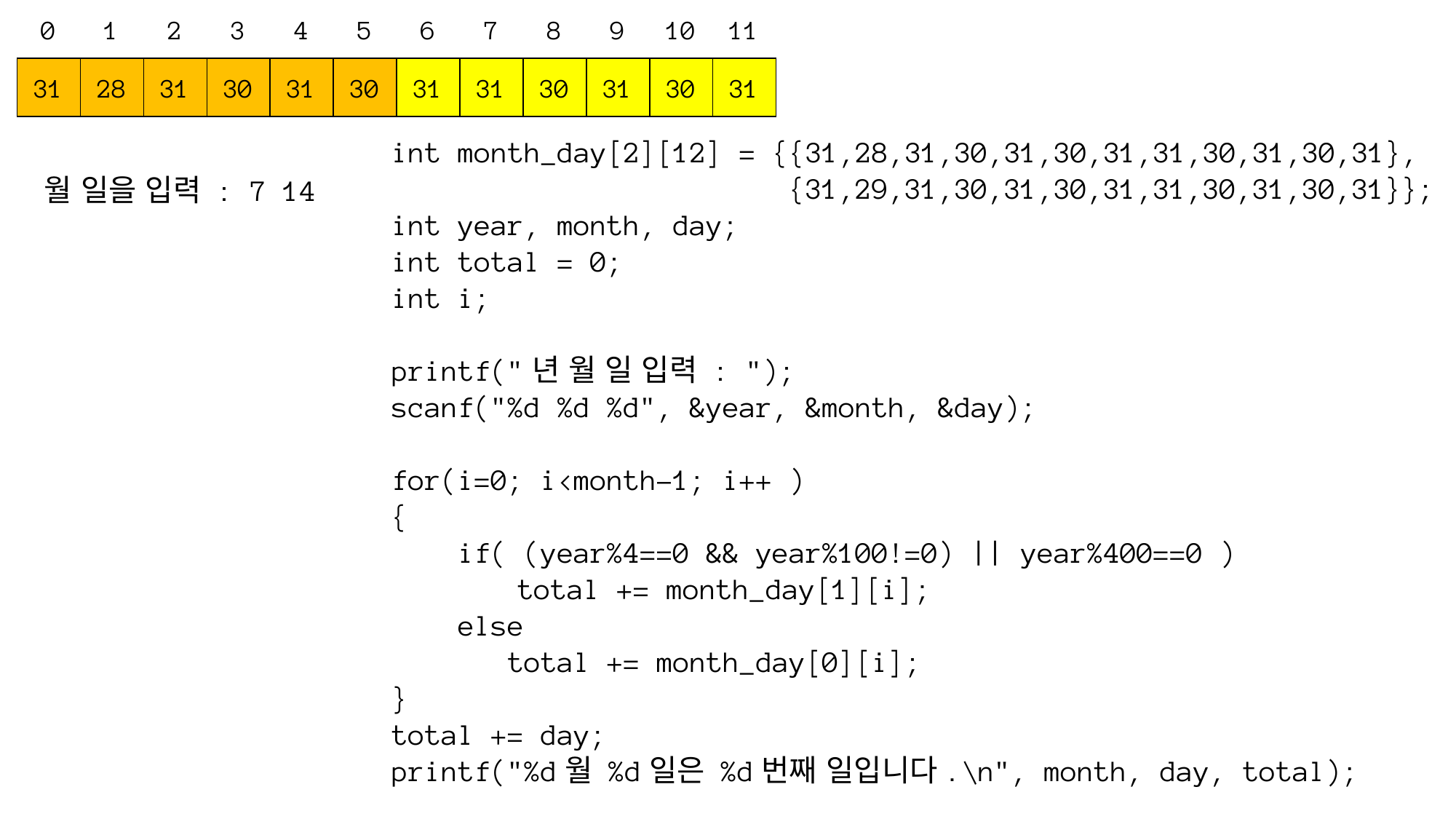

0
1
2
3
4
5
6
7
8
9
10
11
31
28
31
30
31
30
31
31
30
31
30
31
int month_day[2][12] = {{31,28,31,30,31,30,31,31,30,31,30,31},
                        {31,29,31,30,31,30,31,31,30,31,30,31}};
int year, month, day;
int total = 0;
int i;

printf("년 월 일 입력 : ");
scanf("%d %d %d", &year, &month, &day);

for(i=0; i<month-1; i++ )
{
    if( (year%4==0 && year%100!=0) || year%400==0 )
    	 total += month_day[1][i];
    else
       total += month_day[0][i];
}
total += day;
printf("%d월 %d일은 %d번째 일입니다.\n", month, day, total);
월 일을 입력 : 7 14